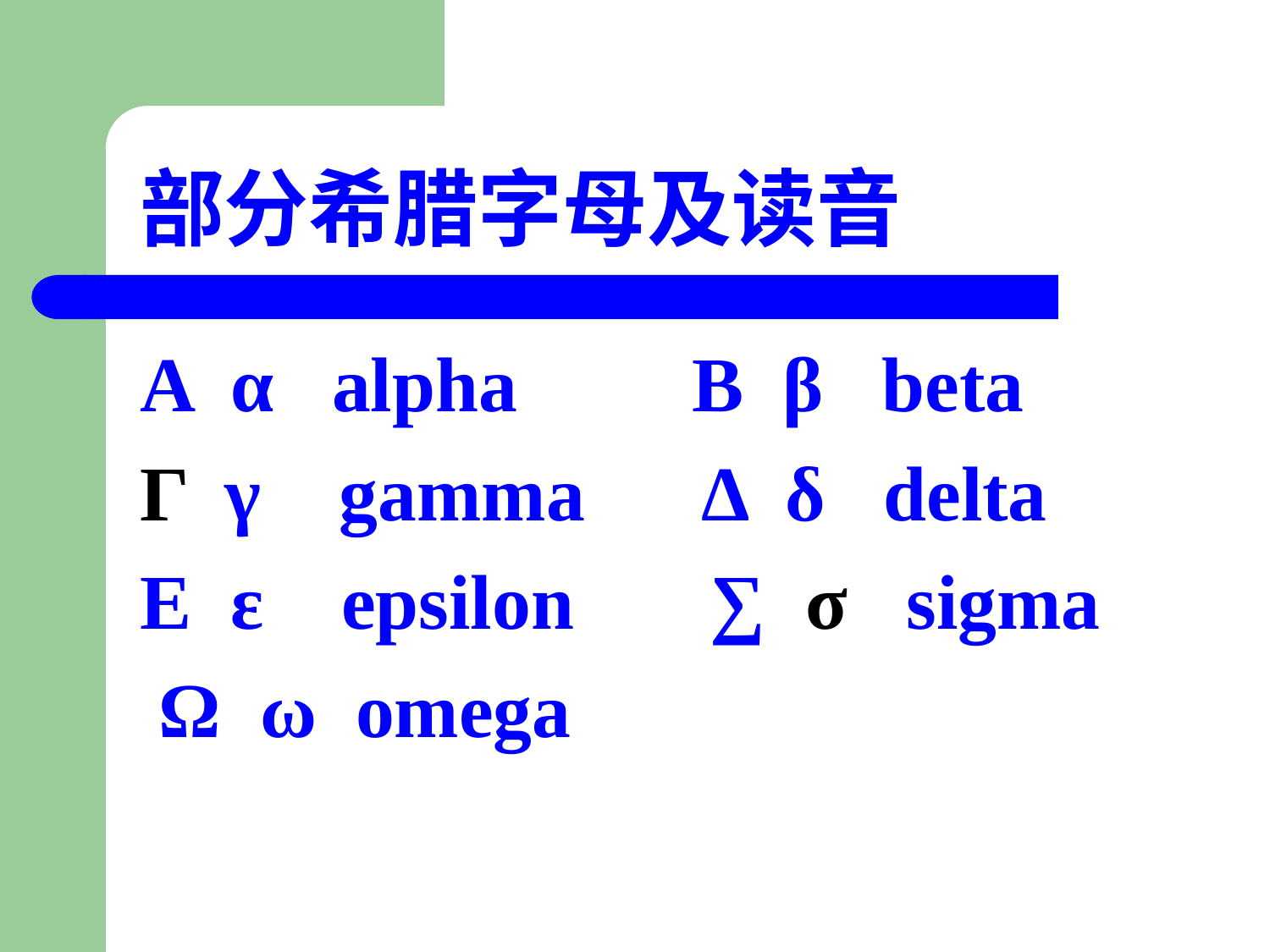

# 部分希腊字母及读音
Α  α   alpha         Β  β   beta
Γ  γ    gamma      Δ  δ   delta
Ε  ε    epsilon       ∑  σ   sigma
 Ω  ω  omega